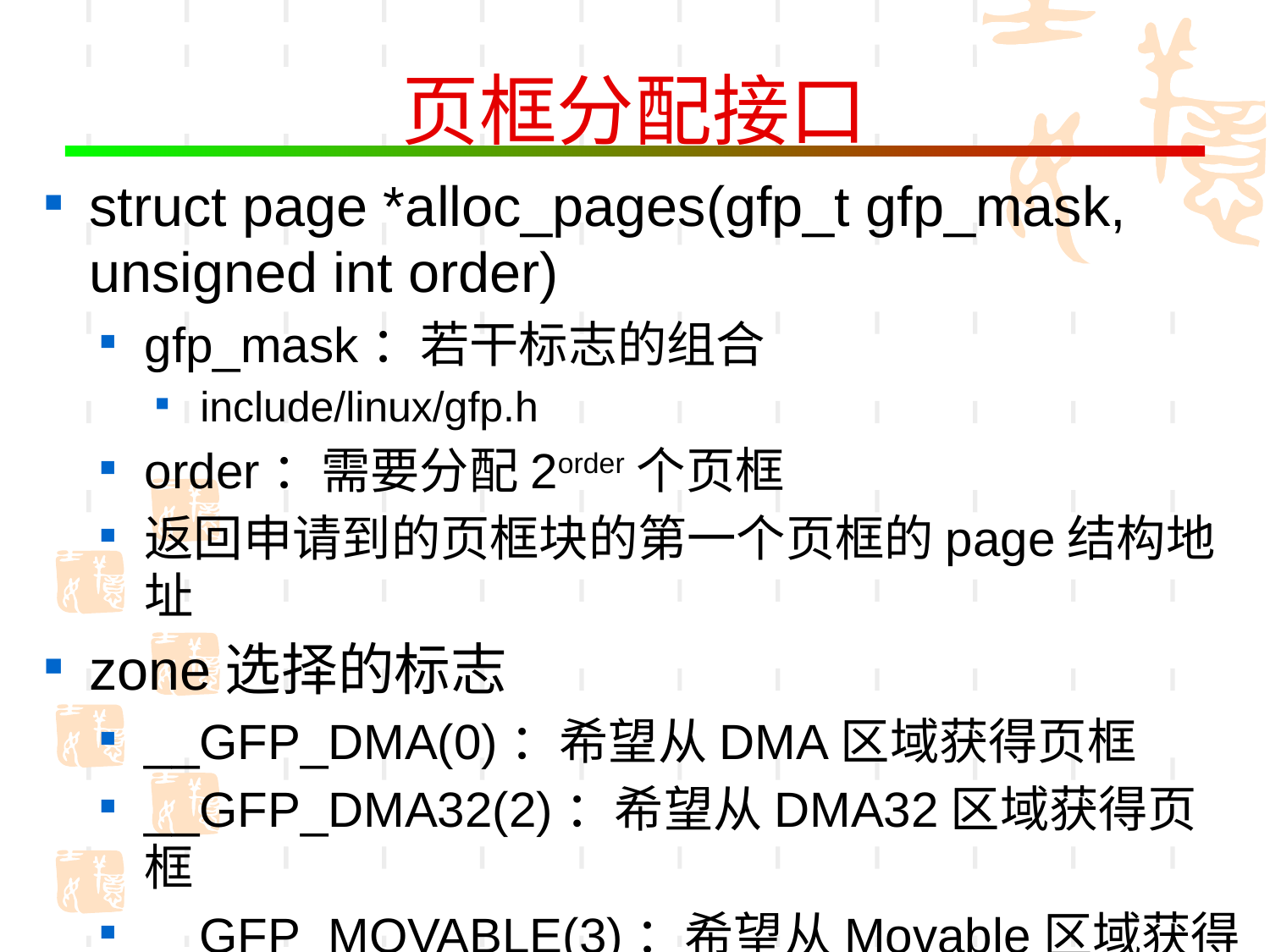

# 页框分配接口
struct page *alloc_pages(gfp_t gfp_mask, unsigned int order)
gfp_mask：若干标志的组合
include/linux/gfp.h
order：需要分配2order个页框
返回申请到的页框块的第一个页框的page结构地址
zone选择的标志
__GFP_DMA(0)：希望从DMA区域获得页框
__GFP_DMA32(2)：希望从DMA32区域获得页框
__GFP_MOVABLE(3)：希望从Movable区域获得页框
不设置以上标志，表示normal